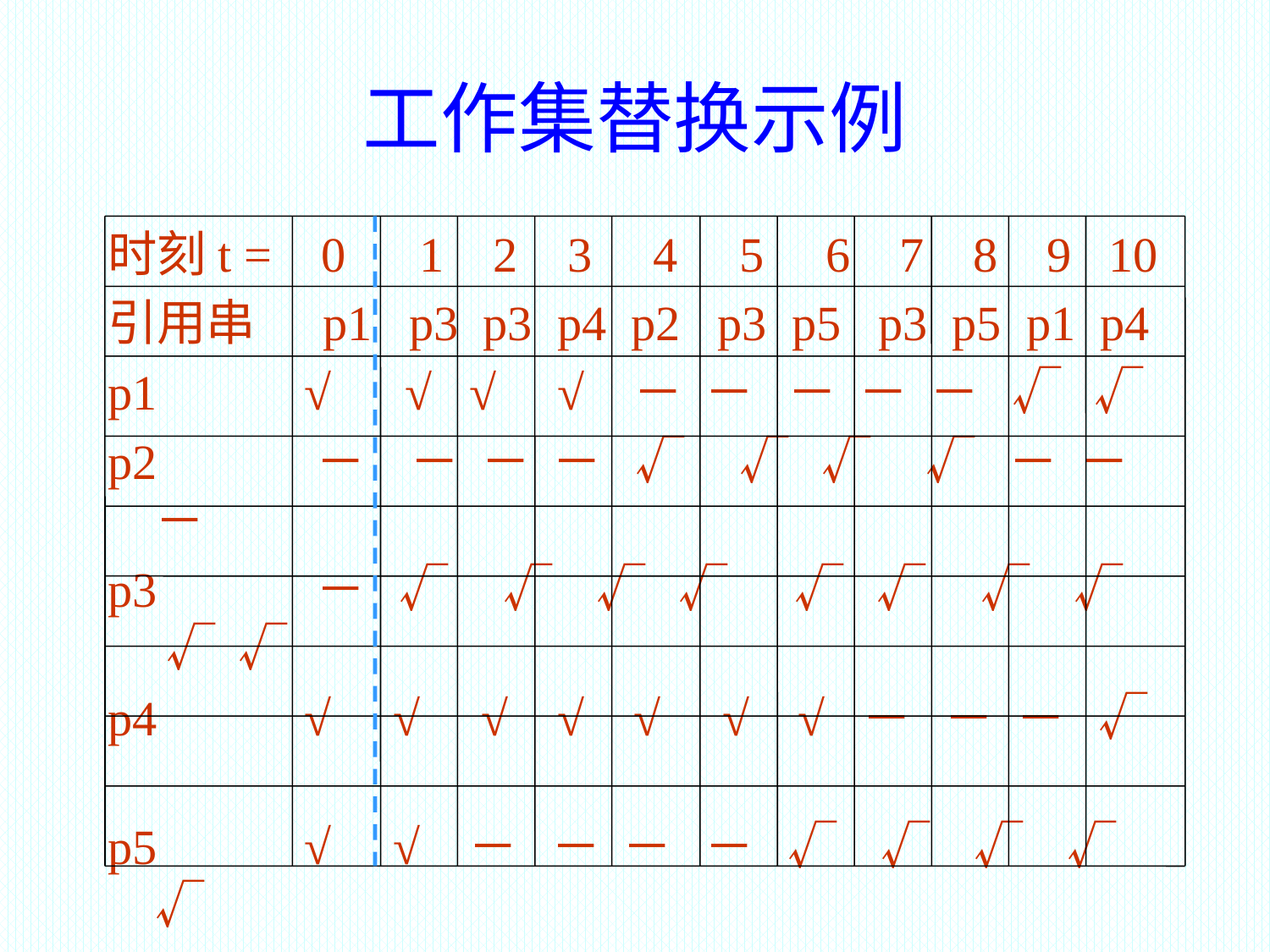

工作集替换示例
时刻t =    0      1    2    3     4     5     6    7    8    9   10
引用串     p1   p3  p3  p4  p2   p3  p5   p3  p5  p1  p4
p1            √      √   √     √   －  －   －  －  －   √   √
p2            －    －  －  －   √     √   √     √   －  －  －
p3            －   √     √    √   √      √   √     √    √     √  √
p4            √     √     √    √    √     √    √  －   －  －   √
p5            √     √   －   －  －   －   √    √    √    √    √
Int                   p3               p2         p5               p1  p4
OUT t                   p5         p1               p4  p2